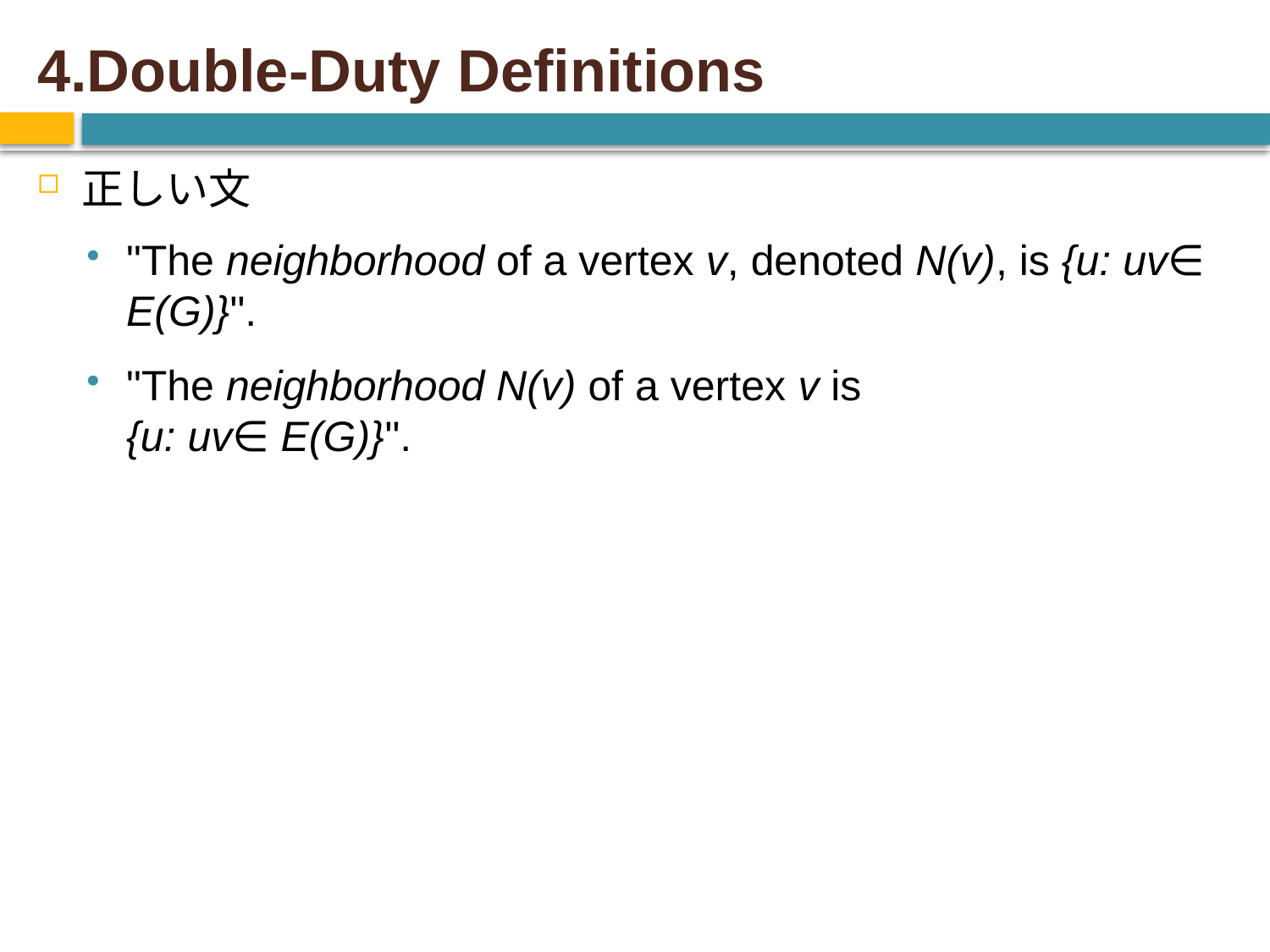

# 4.Double-Duty Definitions
正しい文
"The neighborhood of a vertex v, denoted N(v), is {u: uv∈ E(G)}".
"The neighborhood N(v) of a vertex v is 
{u: uv∈ E(G)}".